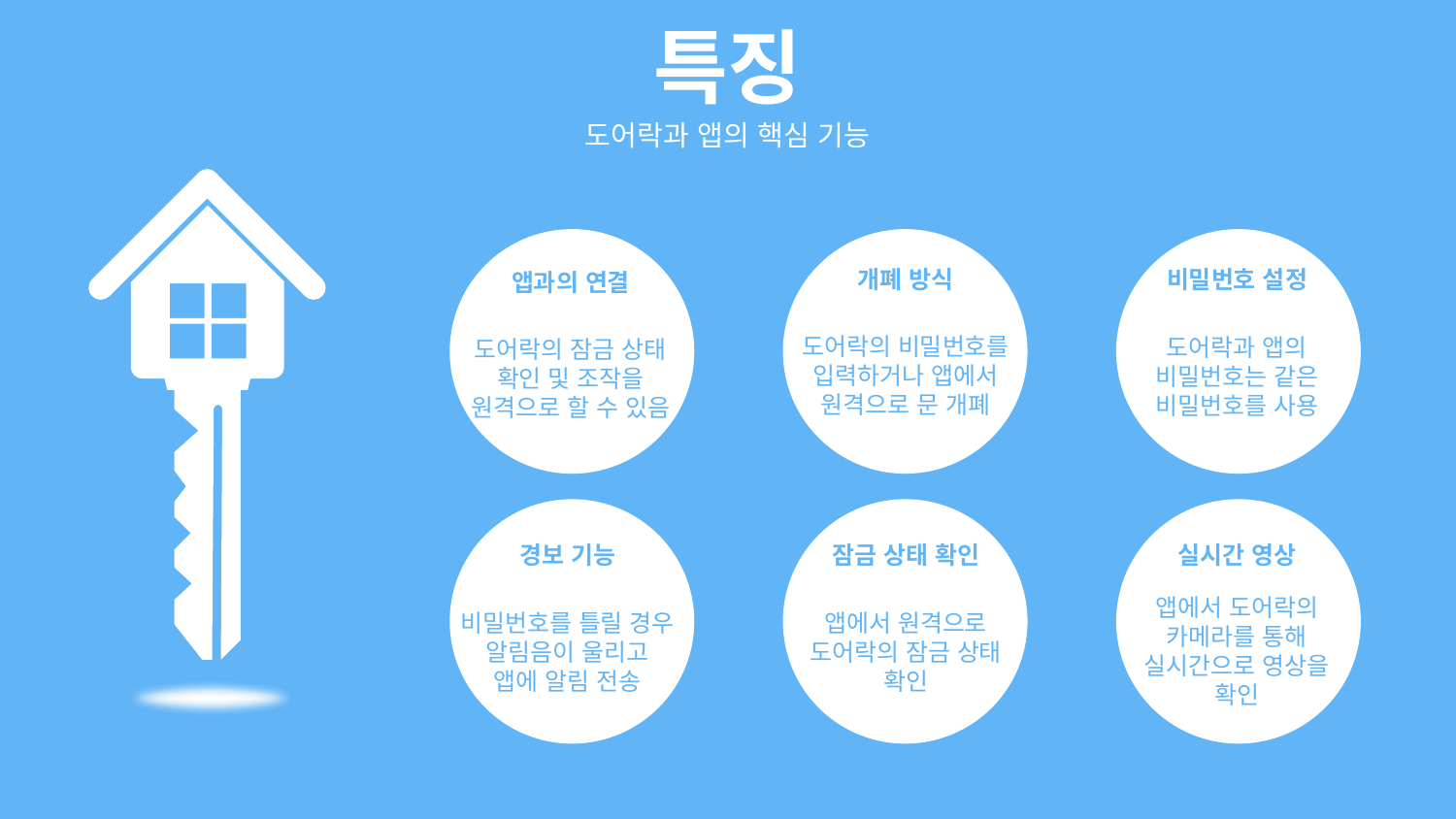

특징
도어락과 앱의 핵심 기능

개폐 방식
도어락의 비밀번호를 입력하거나 앱에서 원격으로 문 개폐
비밀번호 설정
도어락과 앱의 비밀번호는 같은 비밀번호를 사용
앱과의 연결
도어락의 잠금 상태 확인 및 조작을 원격으로 할 수 있음
경보 기능
비밀번호를 틀릴 경우 알림음이 울리고
앱에 알림 전송
잠금 상태 확인
앱에서 원격으로 도어락의 잠금 상태 확인
실시간 영상
앱에서 도어락의 카메라를 통해 실시간으로 영상을 확인